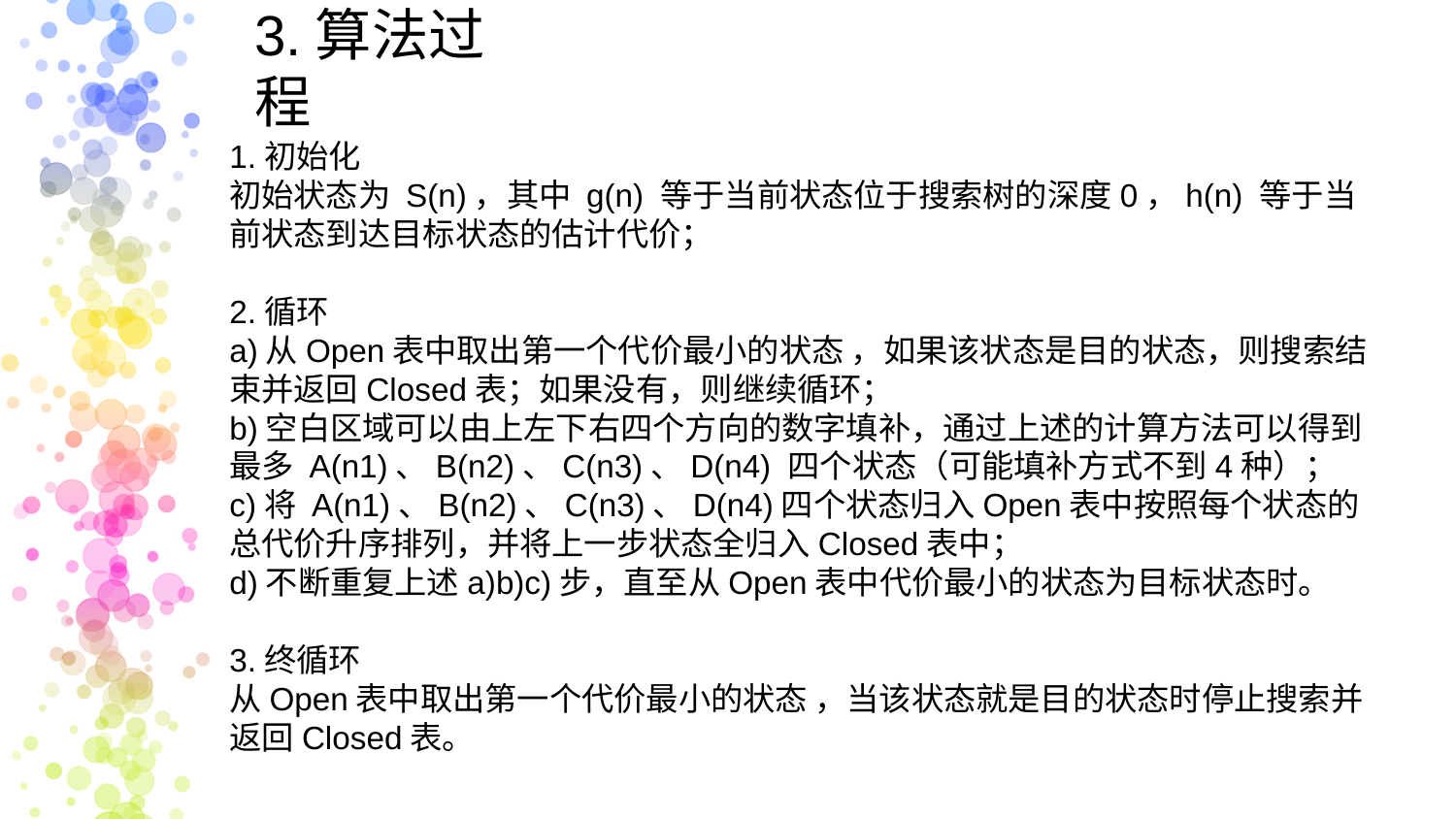

# 3.算法过程
1.初始化
初始状态为 S(n)，其中 g(n) 等于当前状态位于搜索树的深度0，h(n) 等于当前状态到达目标状态的估计代价；

2.循环
a)从Open表中取出第一个代价最小的状态 ，如果该状态是目的状态，则搜索结束并返回Closed表；如果没有，则继续循环；
b)空白区域可以由上左下右四个方向的数字填补，通过上述的计算方法可以得到最多 A(n1)、B(n2)、C(n3)、D(n4) 四个状态（可能填补方式不到4种）；
c)将 A(n1)、B(n2)、C(n3)、D(n4)四个状态归入Open表中按照每个状态的总代价升序排列，并将上一步状态全归入Closed表中；
d)不断重复上述a)b)c)步，直至从Open表中代价最小的状态为目标状态时。

3.终循环
从Open表中取出第一个代价最小的状态 ，当该状态就是目的状态时停止搜索并返回Closed表。